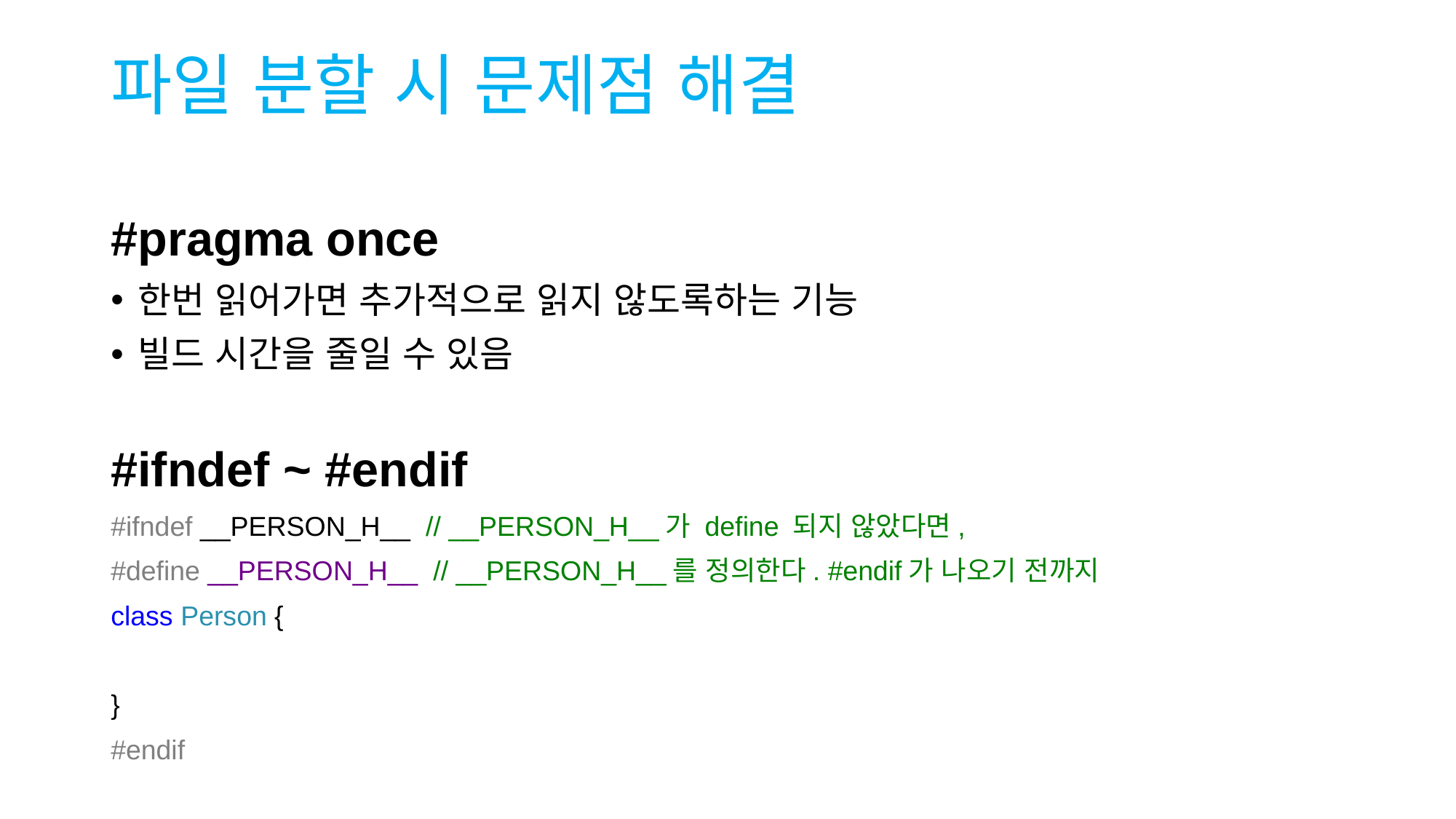

# 파일 분할 시 문제점 해결
#pragma once
한번 읽어가면 추가적으로 읽지 않도록하는 기능
빌드 시간을 줄일 수 있음

#ifndef ~ #endif
#ifndef __PERSON_H__  // __PERSON_H__가 define 되지 않았다면,
#define __PERSON_H__  // __PERSON_H__를 정의한다. #endif가 나오기 전까지
class Person {

}
#endif